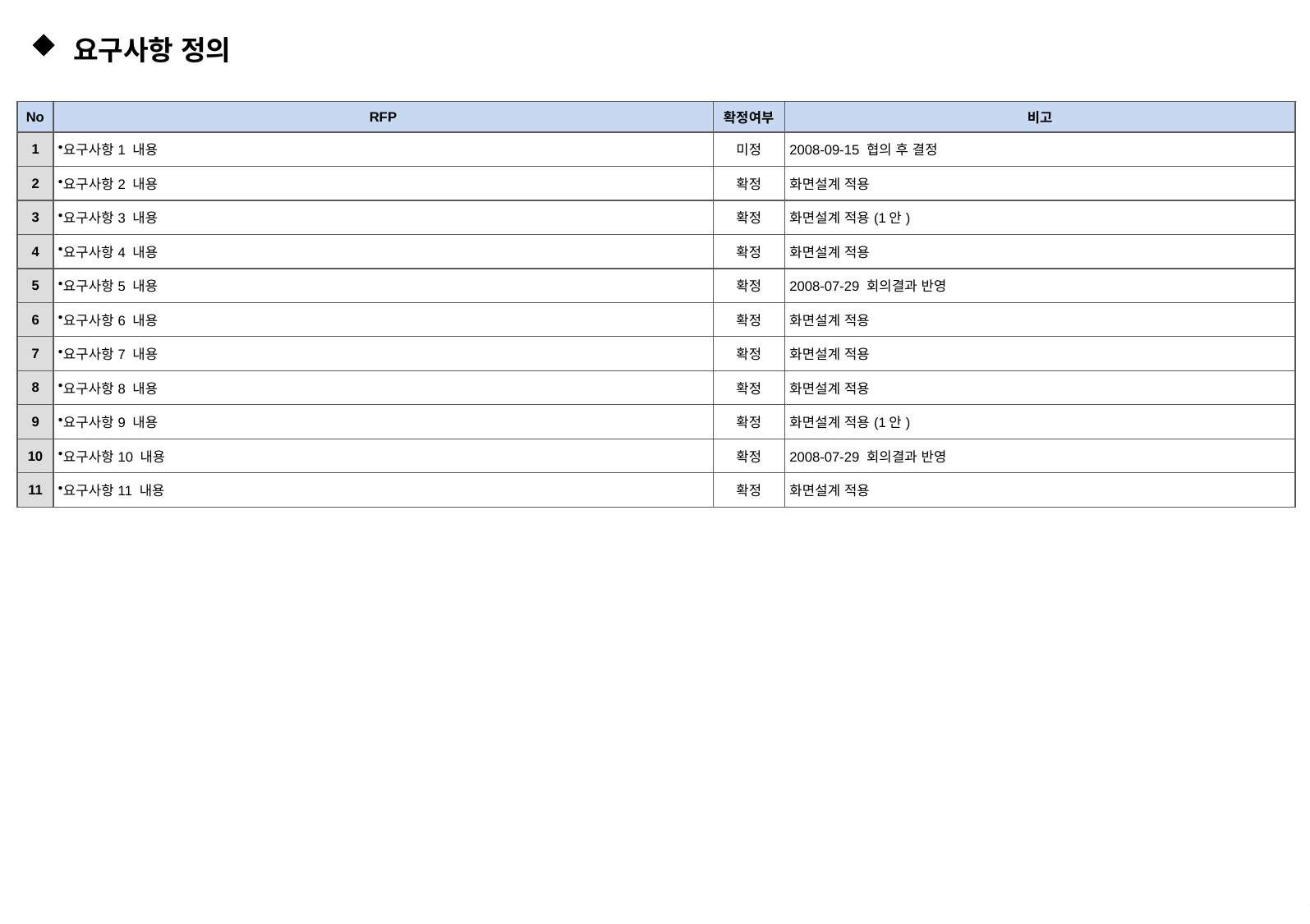

# 요구사항 정의
| No | RFP | 확정여부 | 비고 |
| --- | --- | --- | --- |
| 1 | 요구사항1 내용 | 미정 | 2008-09-15 협의 후 결정 |
| 2 | 요구사항2 내용 | 확정 | 화면설계 적용 |
| 3 | 요구사항3 내용 | 확정 | 화면설계 적용(1안) |
| 4 | 요구사항4 내용 | 확정 | 화면설계 적용 |
| 5 | 요구사항5 내용 | 확정 | 2008-07-29 회의결과 반영 |
| 6 | 요구사항6 내용 | 확정 | 화면설계 적용 |
| 7 | 요구사항7 내용 | 확정 | 화면설계 적용 |
| 8 | 요구사항8 내용 | 확정 | 화면설계 적용 |
| 9 | 요구사항9 내용 | 확정 | 화면설계 적용(1안) |
| 10 | 요구사항10 내용 | 확정 | 2008-07-29 회의결과 반영 |
| 11 | 요구사항11 내용 | 확정 | 화면설계 적용 |